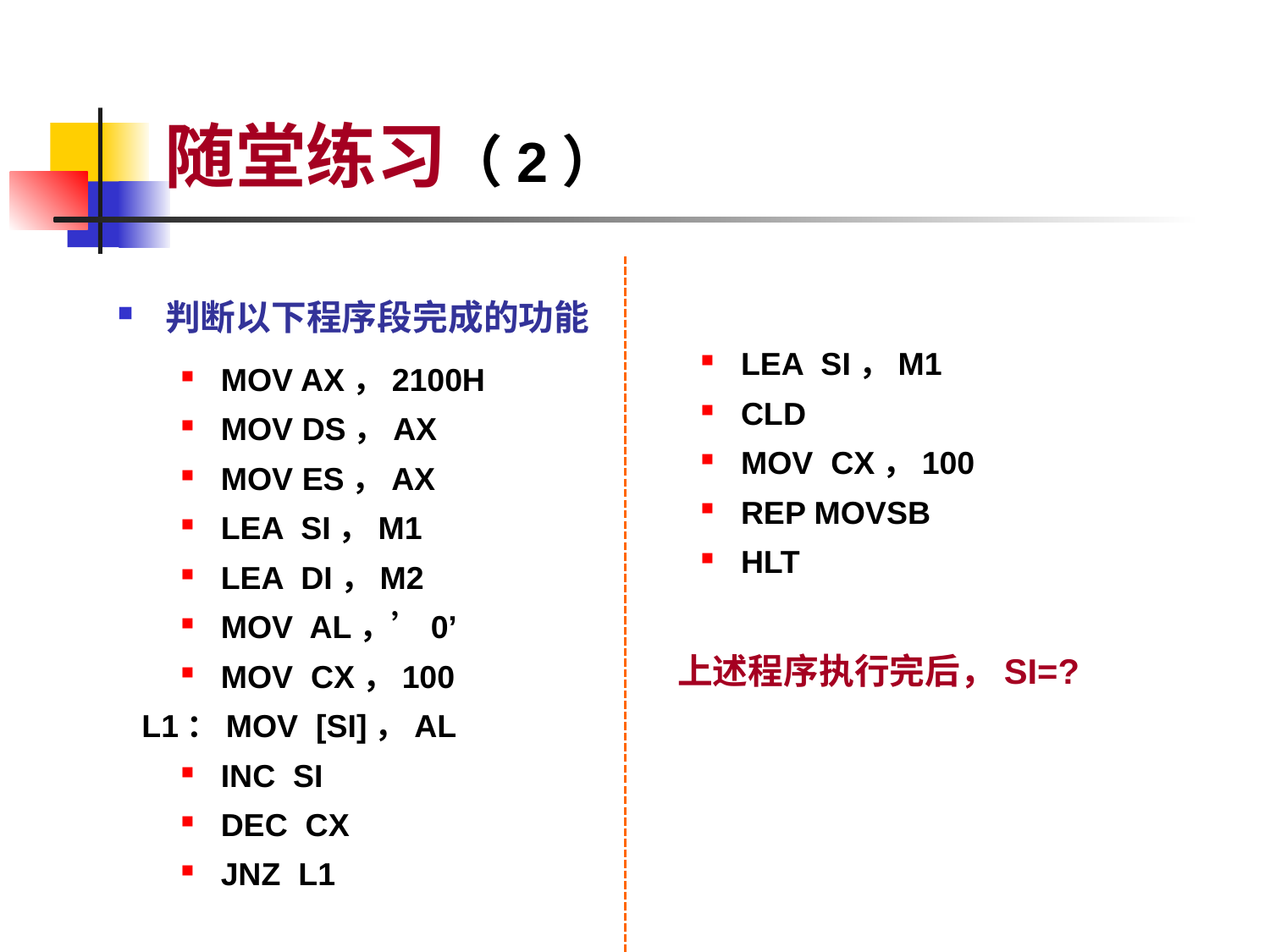

# 随堂练习（2）
判断以下程序段完成的功能
MOV AX，2100H
MOV DS，AX
MOV ES，AX
LEA  SI，M1
LEA  DI，M2
MOV  AL，’0’
MOV  CX，100
L1：MOV  [SI]，AL
INC  SI
DEC  CX
JNZ  L1
LEA  SI，M1
CLD
MOV  CX，100
REP MOVSB
HLT
上述程序执行完后，SI=?
165